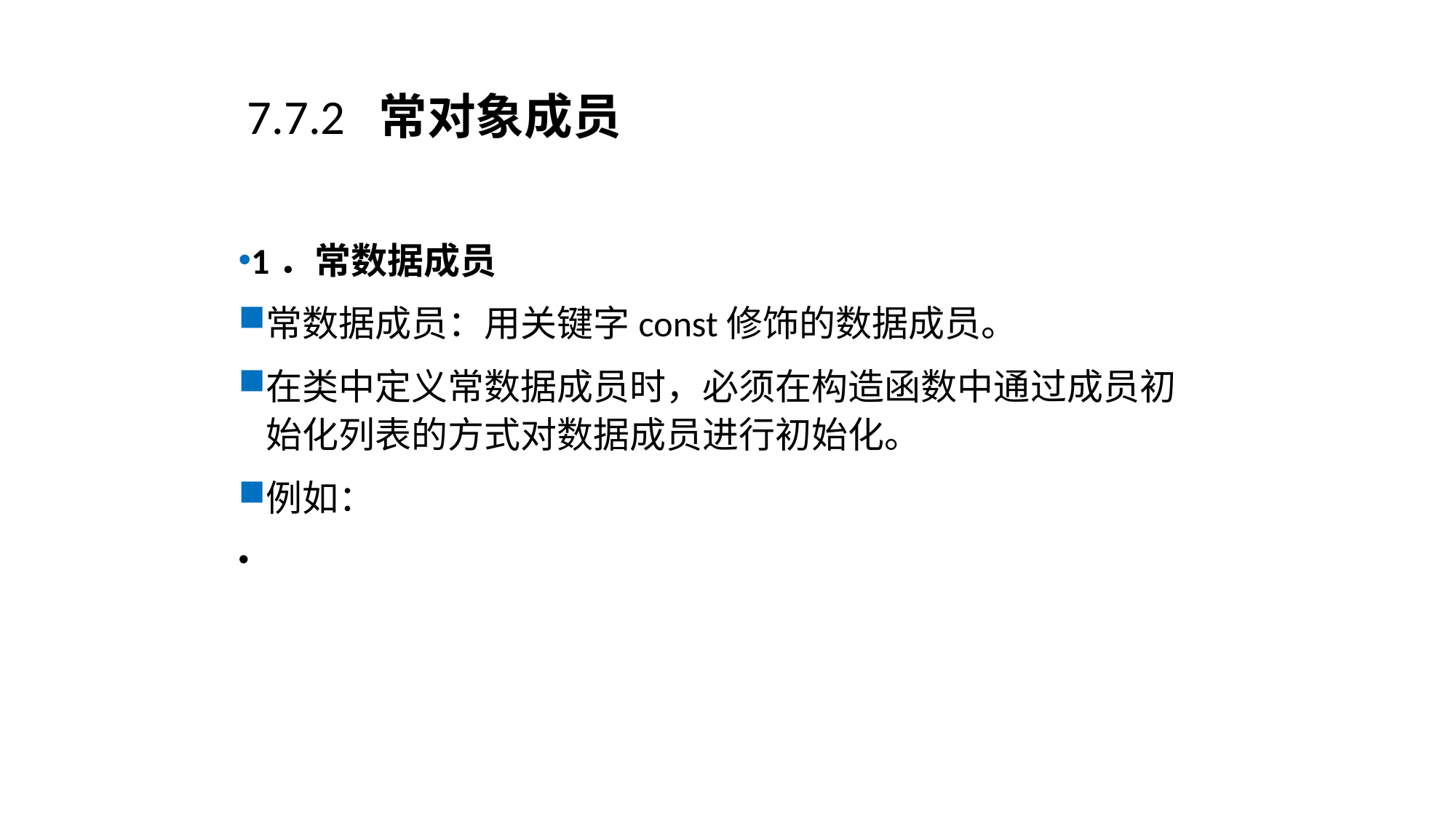

# 7.7.2  常对象成员
1．常数据成员
常数据成员：用关键字const修饰的数据成员。
在类中定义常数据成员时，必须在构造函数中通过成员初始化列表的方式对数据成员进行初始化。
例如：